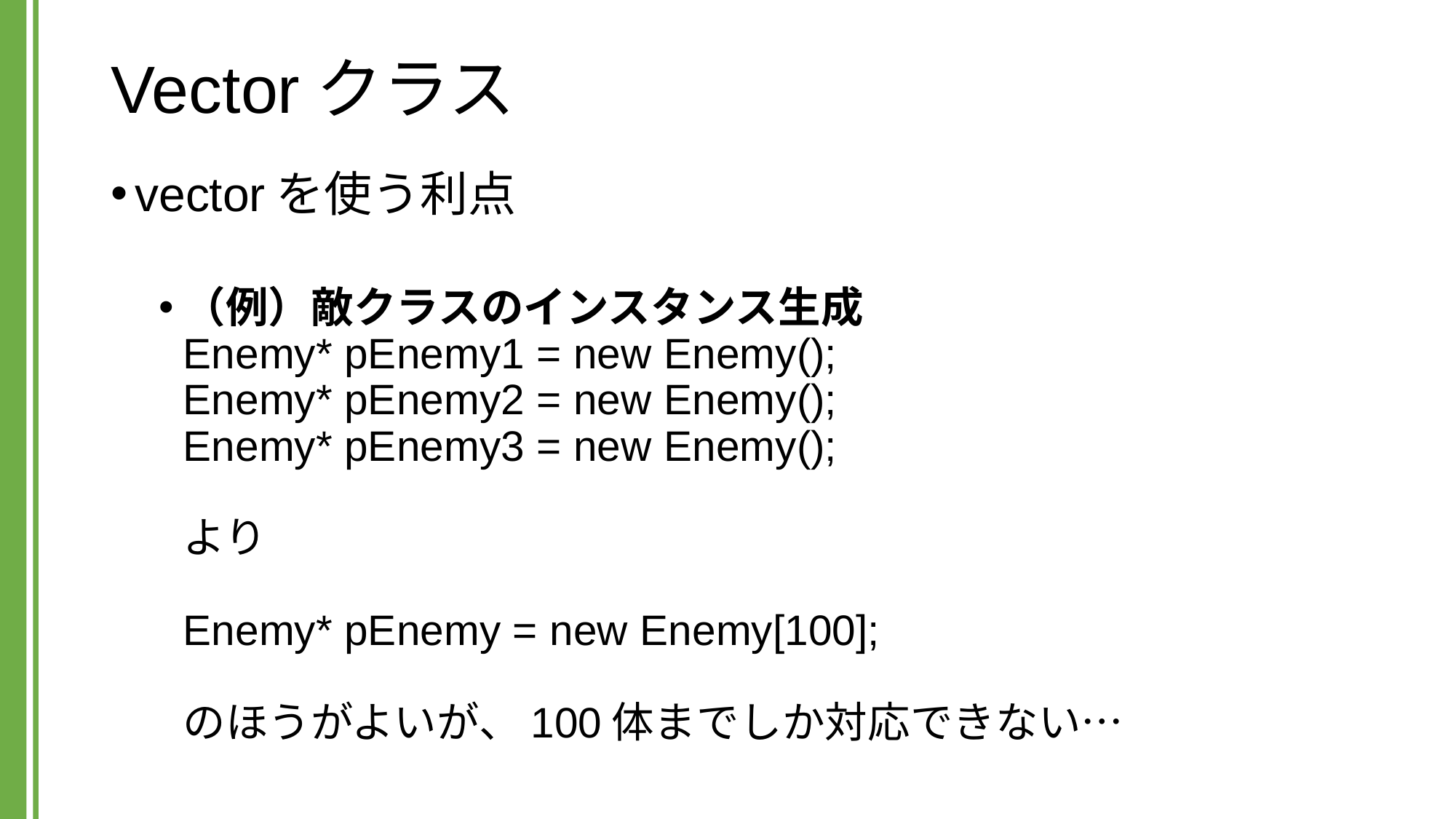

# Vectorクラス
vectorを使う利点
（例）敵クラスのインスタンス生成
Enemy* pEnemy1 = new Enemy();
Enemy* pEnemy2 = new Enemy();
Enemy* pEnemy3 = new Enemy();
より
Enemy* pEnemy = new Enemy[100];
のほうがよいが、100体までしか対応できない…